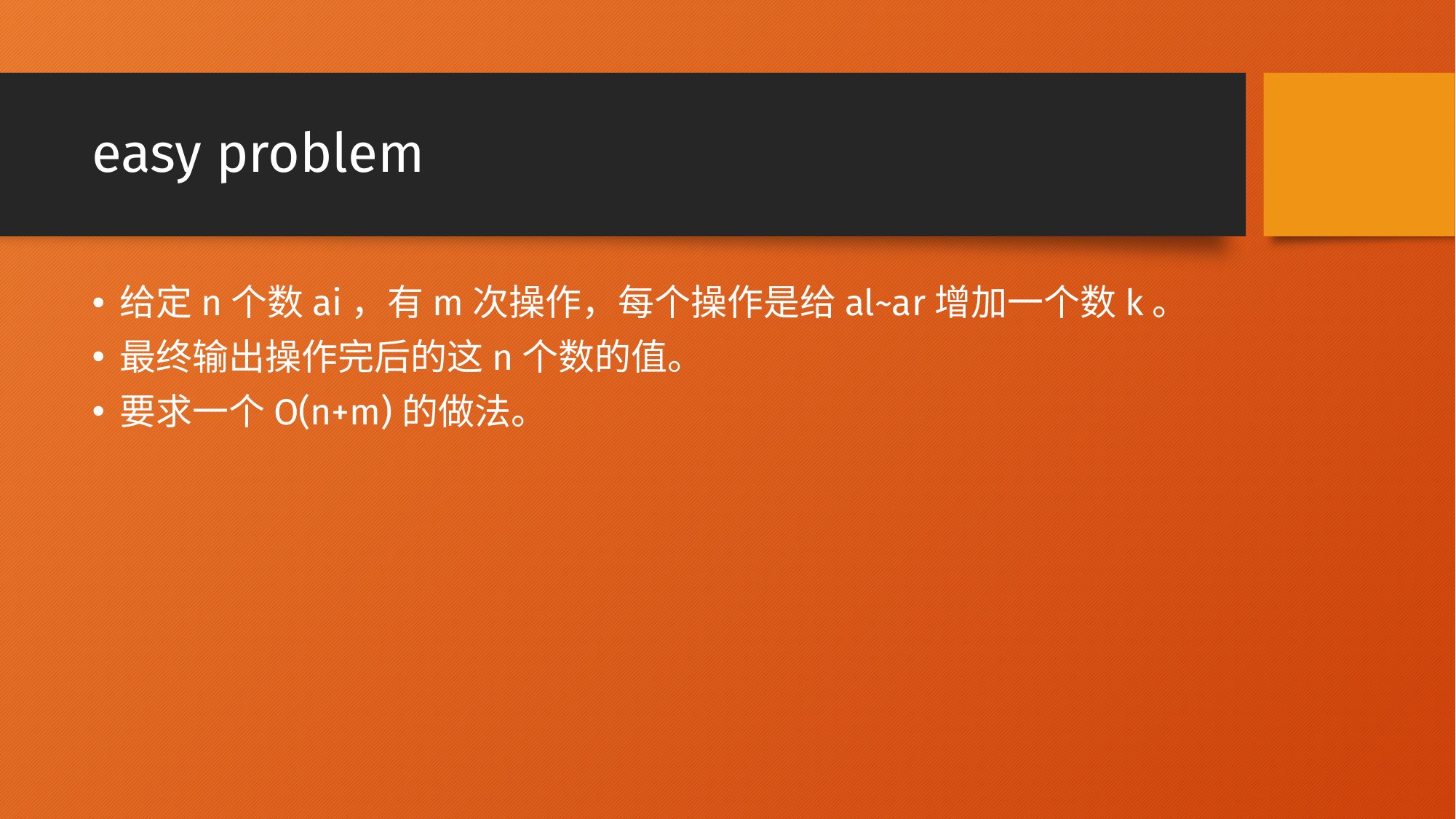

# easy problem
给定n个数ai，有m次操作，每个操作是给al~ar增加一个数k。
最终输出操作完后的这n个数的值。
要求一个O(n+m)的做法。